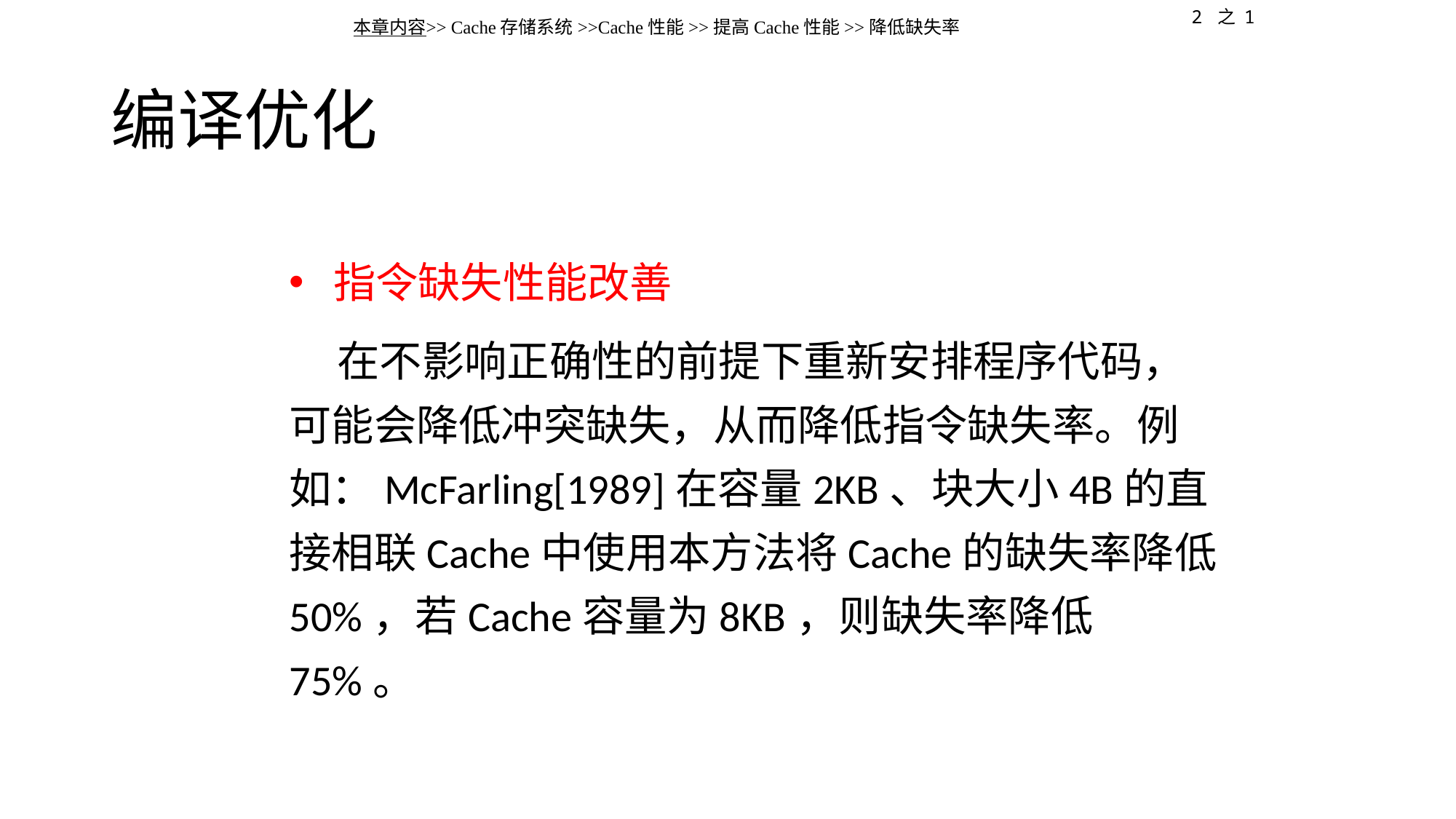

2 之 1
本章内容>> Cache存储系统>>Cache性能>>提高Cache性能>>降低缺失率
# 编译优化
  指令缺失性能改善
    在不影响正确性的前提下重新安排程序代码，可能会降低冲突缺失，从而降低指令缺失率。例如：McFarling[1989]在容量2KB、块大小4B的直接相联Cache中使用本方法将Cache的缺失率降低50%，若Cache容量为8KB，则缺失率降低75%。